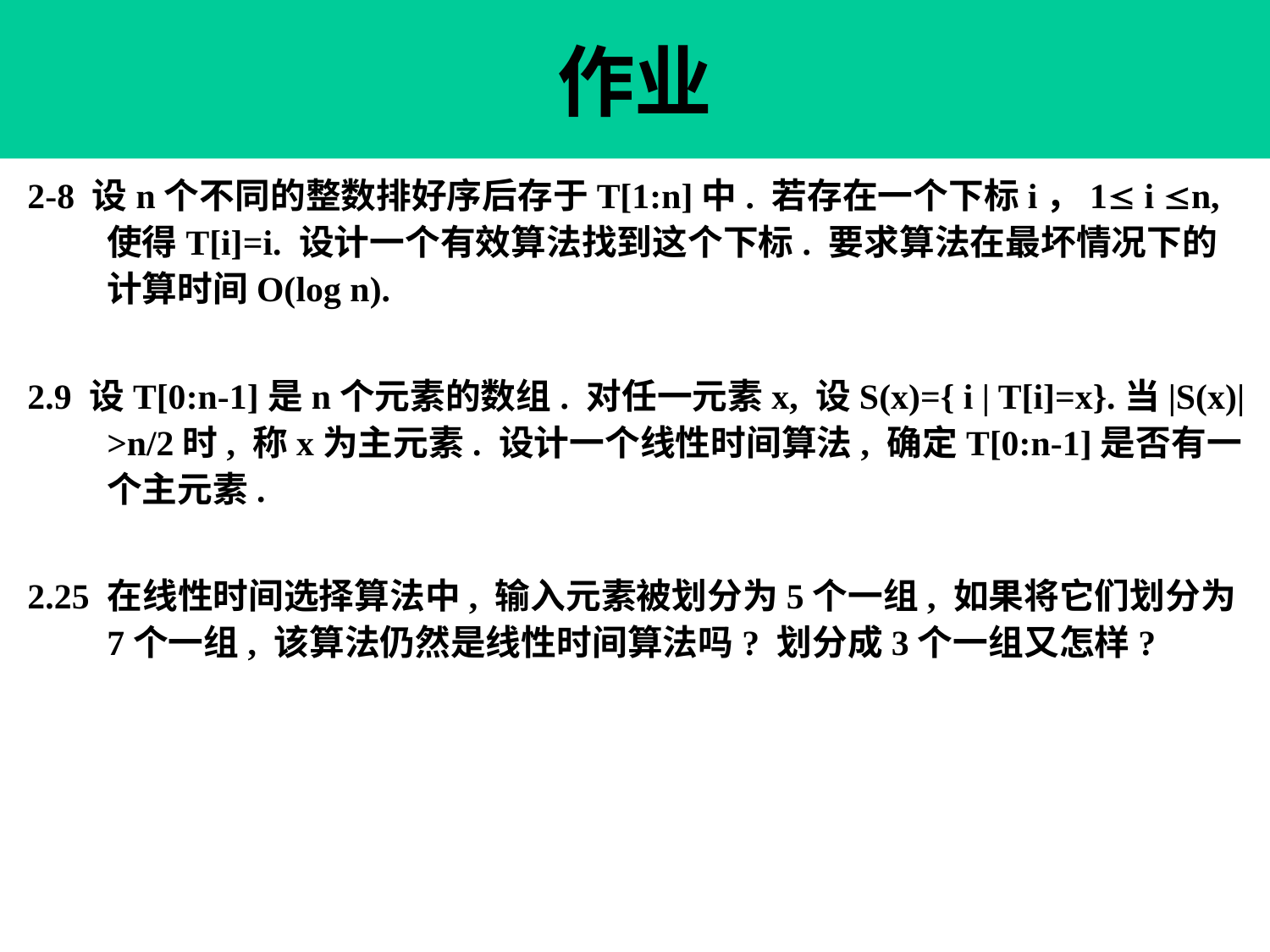

作业
2-8 设n个不同的整数排好序后存于T[1:n]中. 若存在一个下标i，1≤ i ≤n, 使得T[i]=i. 设计一个有效算法找到这个下标. 要求算法在最坏情况下的计算时间O(log n).

2.9 设T[0:n-1]是n个元素的数组. 对任一元素x, 设S(x)={ i | T[i]=x}.当|S(x)|>n/2时, 称x为主元素. 设计一个线性时间算法, 确定T[0:n-1]是否有一个主元素.

2.25 在线性时间选择算法中, 输入元素被划分为5个一组, 如果将它们划分为7个一组, 该算法仍然是线性时间算法吗? 划分成3个一组又怎样?